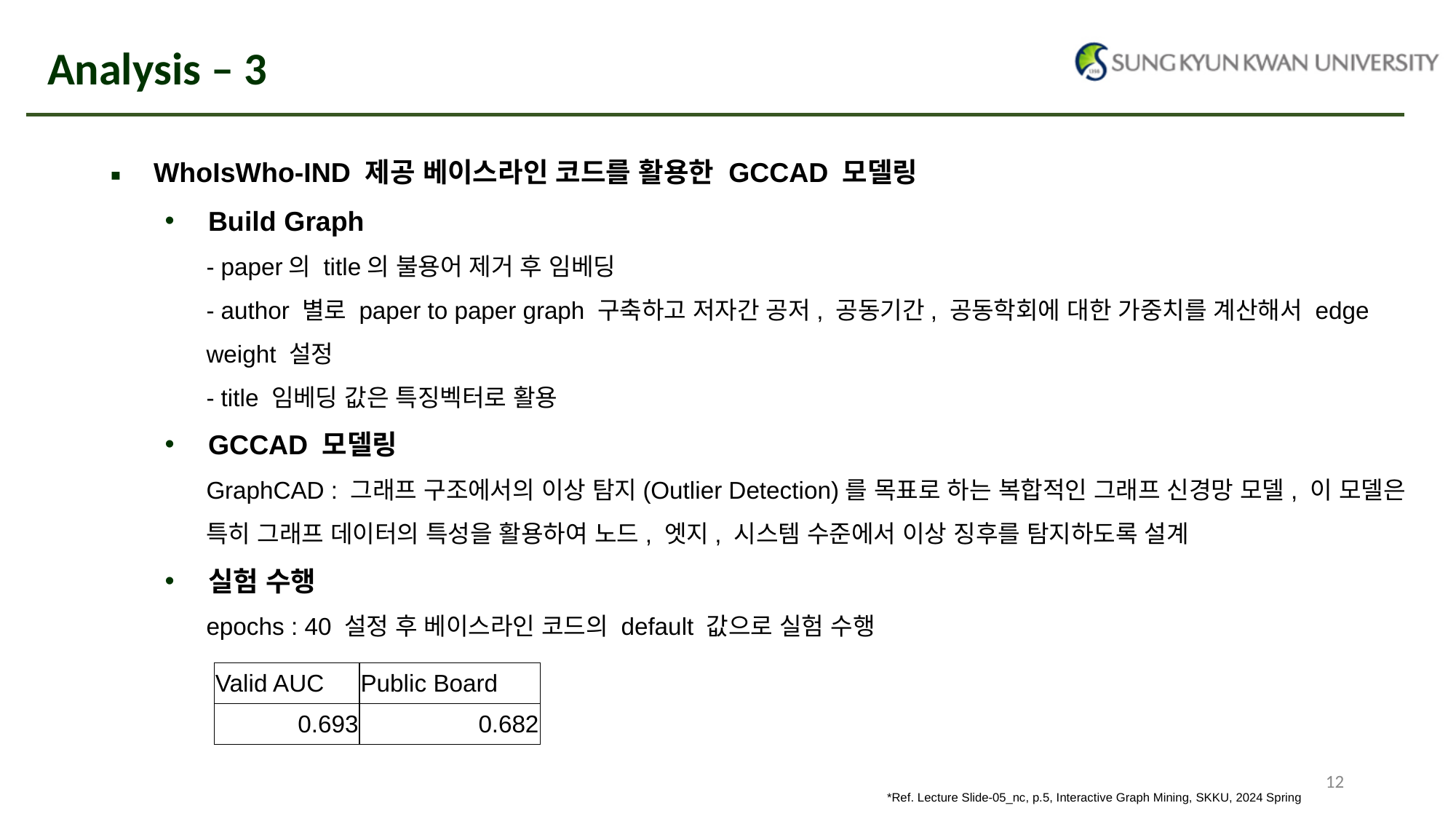

# Analysis – 3

WhoIsWho-IND 제공 베이스라인 코드를 활용한 GCCAD 모델링
Build Graph
- paper의 title의 불용어 제거 후 임베딩
- author 별로 paper to paper graph 구축하고 저자간 공저, 공동기간, 공동학회에 대한 가중치를 계산해서 edge weight 설정
- title 임베딩 값은 특징벡터로 활용
GCCAD 모델링
GraphCAD : 그래프 구조에서의 이상 탐지(Outlier Detection)를 목표로 하는 복합적인 그래프 신경망 모델, 이 모델은 특히 그래프 데이터의 특성을 활용하여 노드, 엣지, 시스템 수준에서 이상 징후를 탐지하도록 설계
실험 수행
epochs : 40 설정 후 베이스라인 코드의 default 값으로 실험 수행

| Valid AUC | Public Board |
| --- | --- |
| 0.693 | 0.682 |
12
*Ref. Lecture Slide-05_nc, p.5, Interactive Graph Mining, SKKU, 2024 Spring